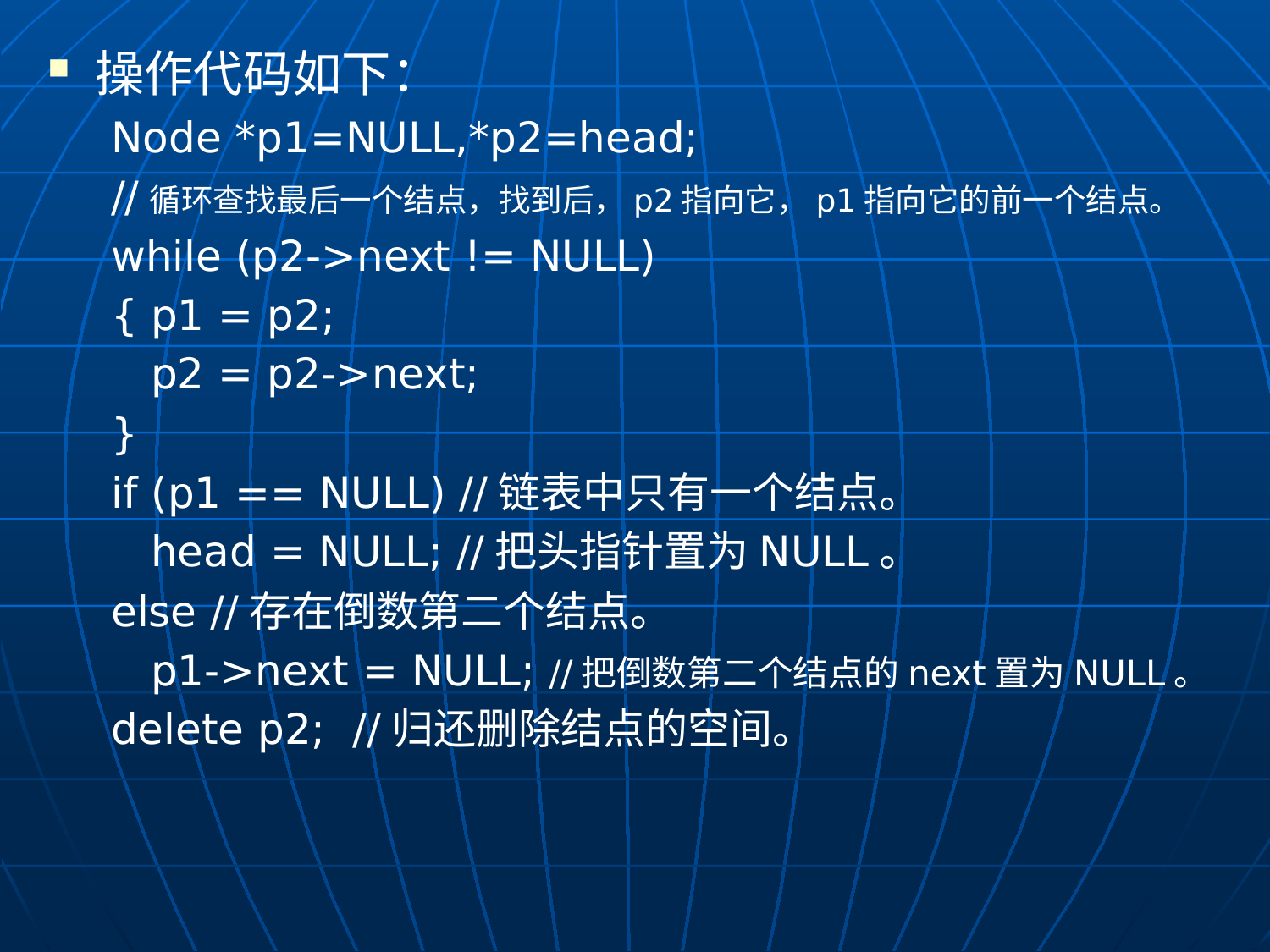

操作代码如下：
Node *p1=NULL,*p2=head;
//循环查找最后一个结点，找到后，p2指向它，p1指向它的前一个结点。
while (p2->next != NULL)
{	p1 = p2;
	p2 = p2->next;
}
if (p1 == NULL) //链表中只有一个结点。
	head = NULL; //把头指针置为NULL。
else //存在倒数第二个结点。
	p1->next = NULL; //把倒数第二个结点的next置为NULL。
delete p2;  //归还删除结点的空间。